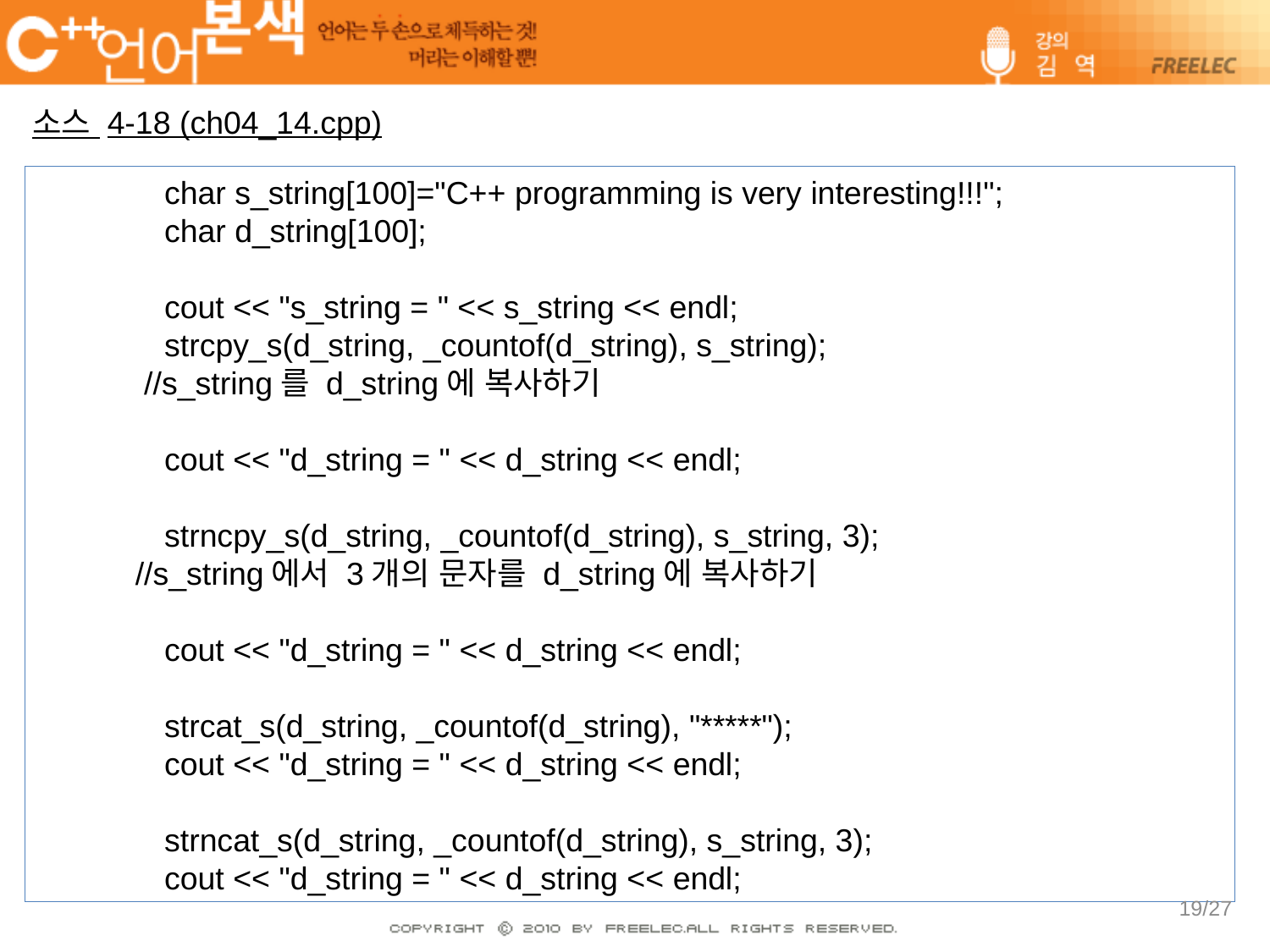

소스 4-18 (ch04_14.cpp)
	char s_string[100]="C++ programming is very interesting!!!";
	char d_string[100];

	cout << "s_string = " << s_string << endl;
	strcpy_s(d_string, _countof(d_string), s_string);
            //s_string를 d_string에 복사하기

	cout << "d_string = " << d_string << endl;

	strncpy_s(d_string, _countof(d_string), s_string, 3);
           //s_string에서 3개의 문자를 d_string에 복사하기

	cout << "d_string = " << d_string << endl;

	strcat_s(d_string, _countof(d_string), "*****");
	cout << "d_string = " << d_string << endl;

	strncat_s(d_string, _countof(d_string), s_string, 3);
	cout << "d_string = " << d_string << endl;
19/27